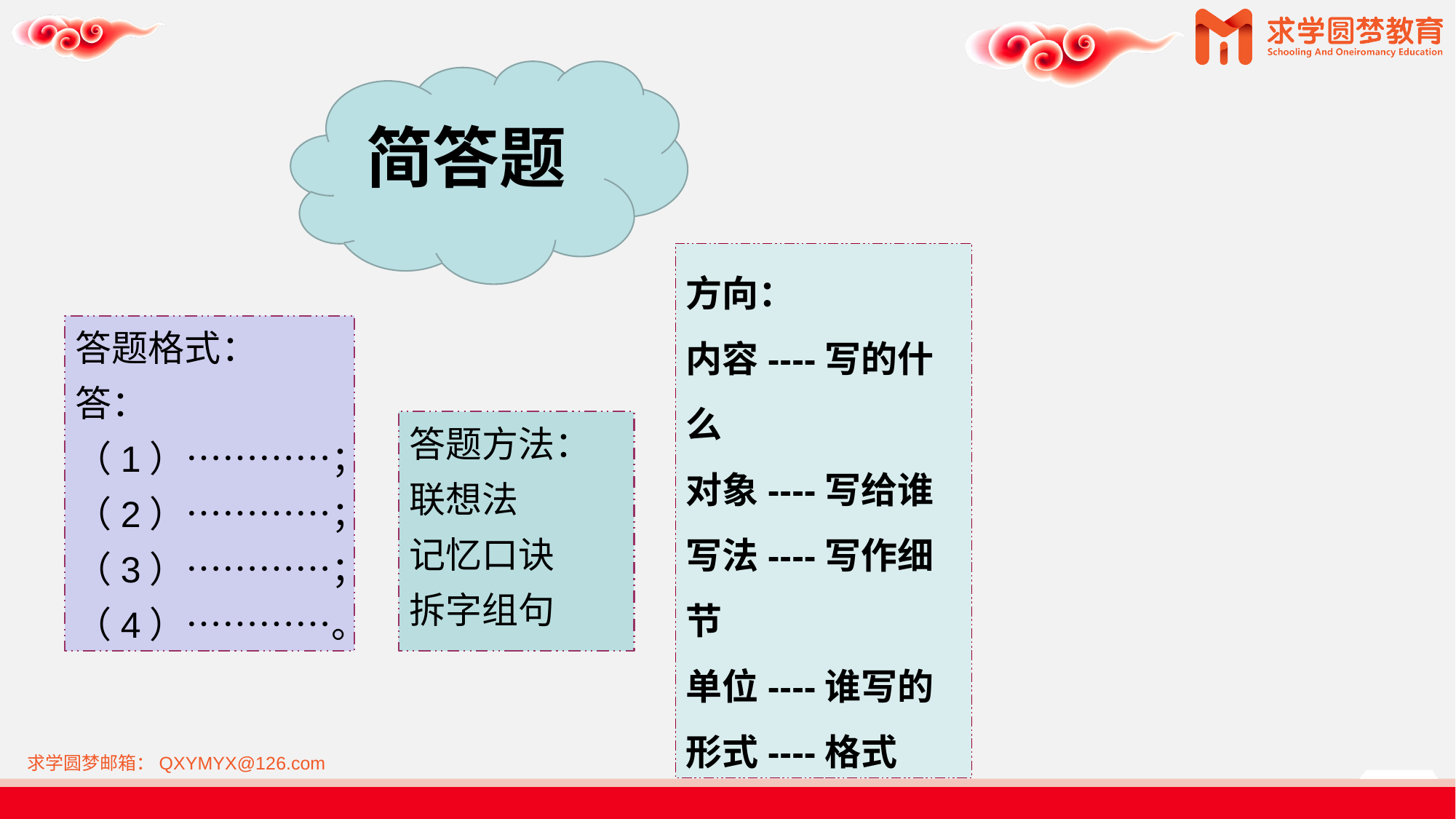

简答题

方向：
内容----写的什么
对象----写给谁
写法----写作细节
单位----谁写的
形式----格式
答题格式：
答：
（1）…………；
（2）…………；
（3）…………；
（4）…………。
答题方法：
联想法
记忆口诀
拆字组句